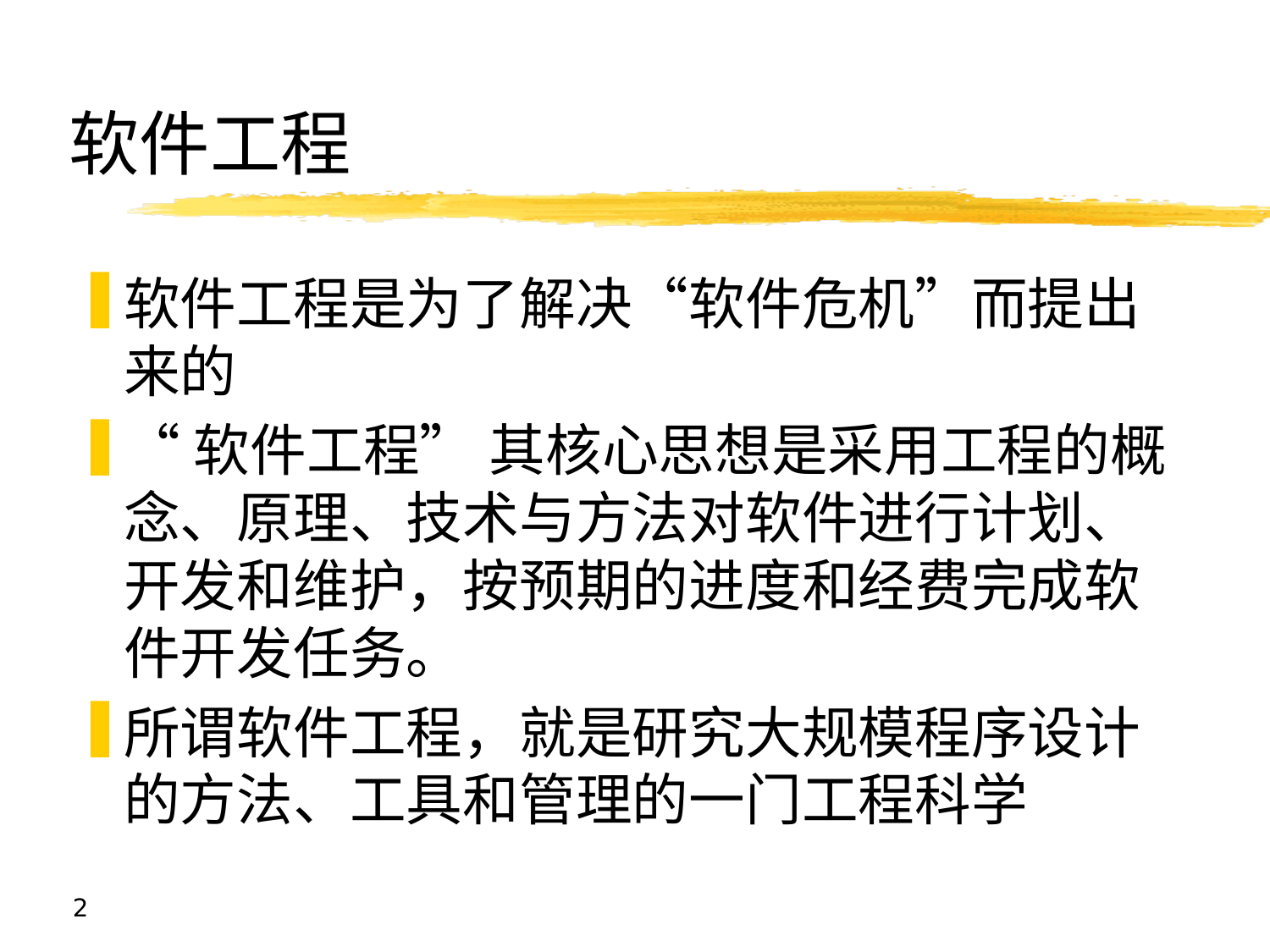

# 软件工程
软件工程是为了解决“软件危机”而提出来的
“软件工程” 其核心思想是采用工程的概念、原理、技术与方法对软件进行计划、开发和维护，按预期的进度和经费完成软件开发任务。
所谓软件工程，就是研究大规模程序设计的方法、工具和管理的一门工程科学
2